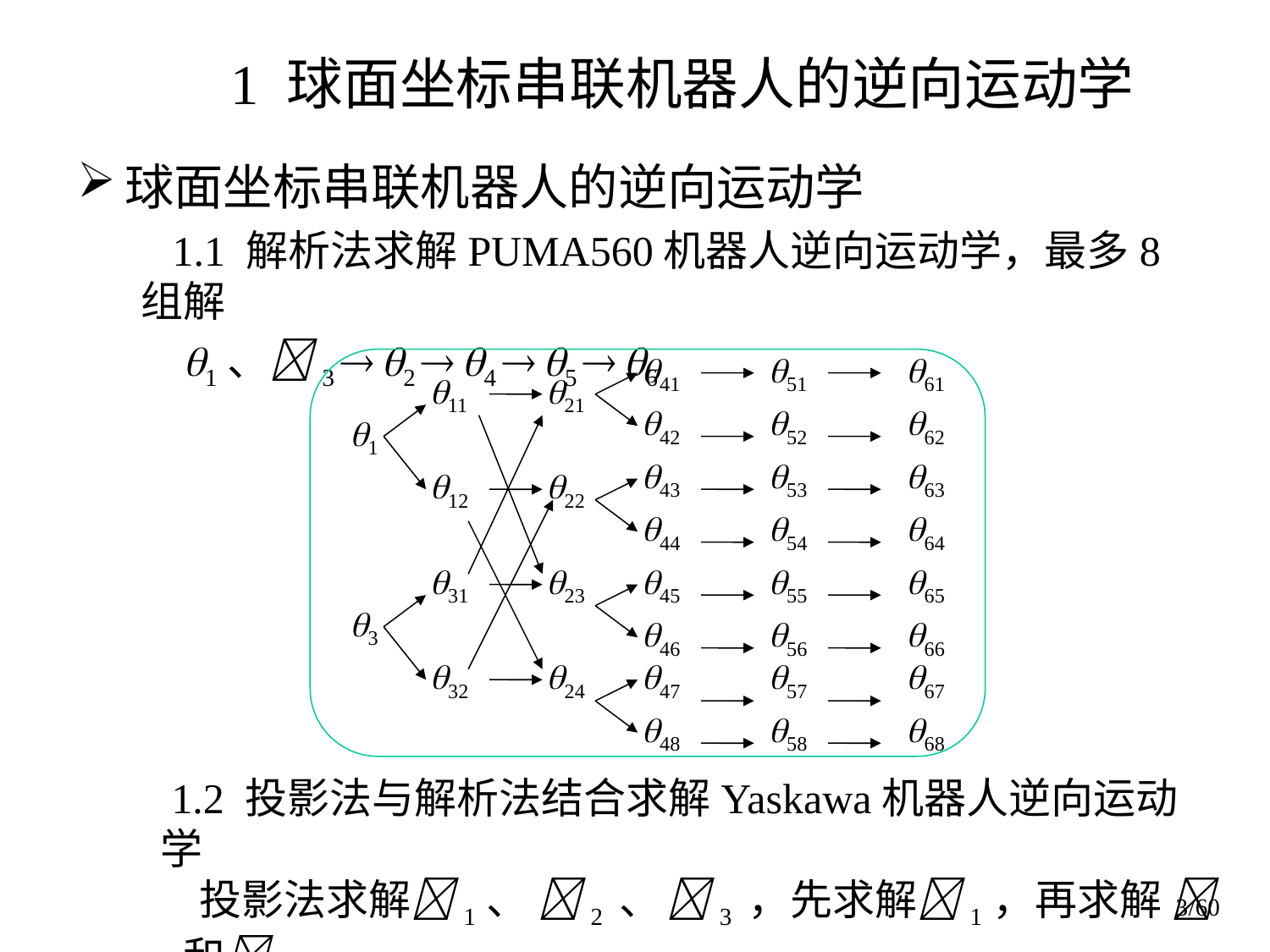

1 球面坐标串联机器人的逆向运动学
球面坐标串联机器人的逆向运动学
   1.1 解析法求解PUMA560机器人逆向运动学，最多8组解
    θ1、θ3 → θ2 → θ4 → θ5 → θ6
θ41
θ42
θ43
θ44
θ45
θ46
θ47
θ48
θ51
θ52
θ53
θ54
θ55
θ56
θ57
θ58
θ61
θ62
θ63
θ64
θ65
θ66
θ67
θ68
θ11
θ21

θ1

θ12
θ22

θ31
θ23

θ3

θ32
θ24

 1.2 投影法与解析法结合求解Yaskawa机器人逆向运动学
   投影法求解θ1、 θ2 、 θ3 ，先求解θ1，再求解 θ2和θ3
     解析法求解θ4 、θ5 、 θ6
3/60